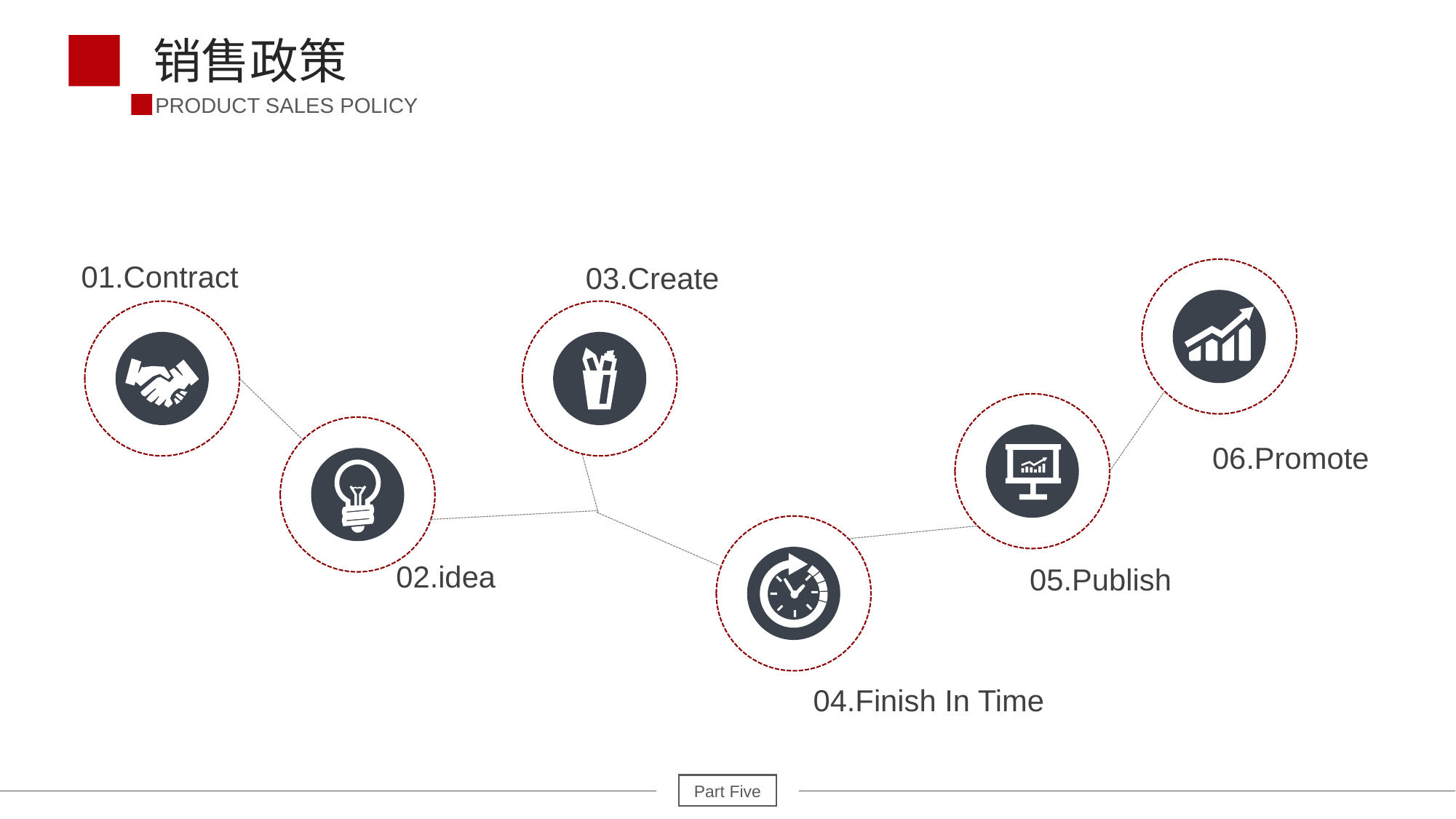

销售政策

PRODUCT SALES POLICY

01.Contract
03.Create

06.Promote

02.idea
05.Publish
04.Finish In Time
Part Five